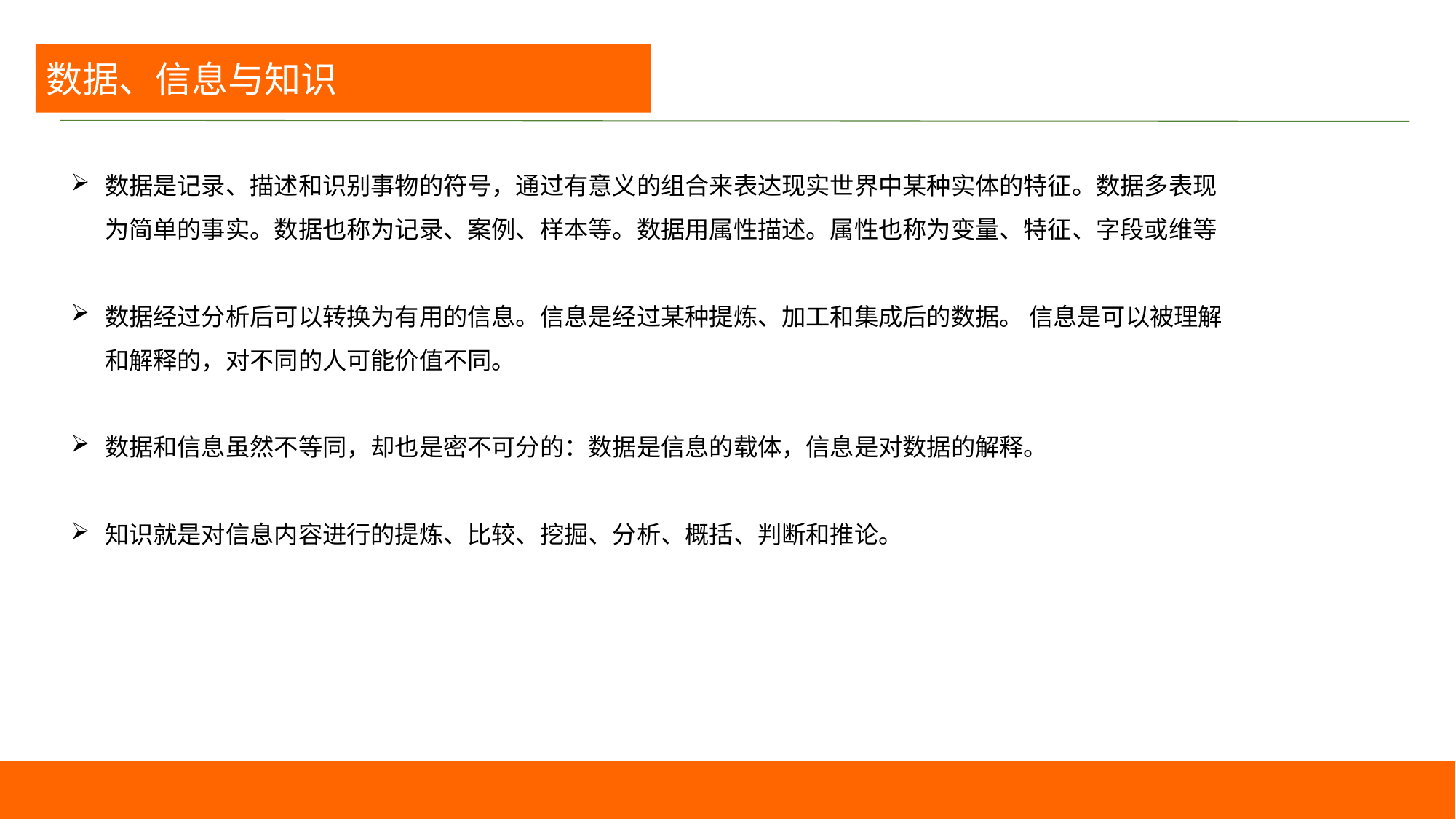

数据、信息与知识
数据是记录、描述和识别事物的符号，通过有意义的组合来表达现实世界中某种实体的特征。数据多表现为简单的事实。数据也称为记录、案例、样本等。数据用属性描述。属性也称为变量、特征、字段或维等

数据经过分析后可以转换为有用的信息。信息是经过某种提炼、加工和集成后的数据。 信息是可以被理解和解释的，对不同的人可能价值不同。

数据和信息虽然不等同，却也是密不可分的：数据是信息的载体，信息是对数据的解释。

知识就是对信息内容进行的提炼、比较、挖掘、分析、概括、判断和推论。

2